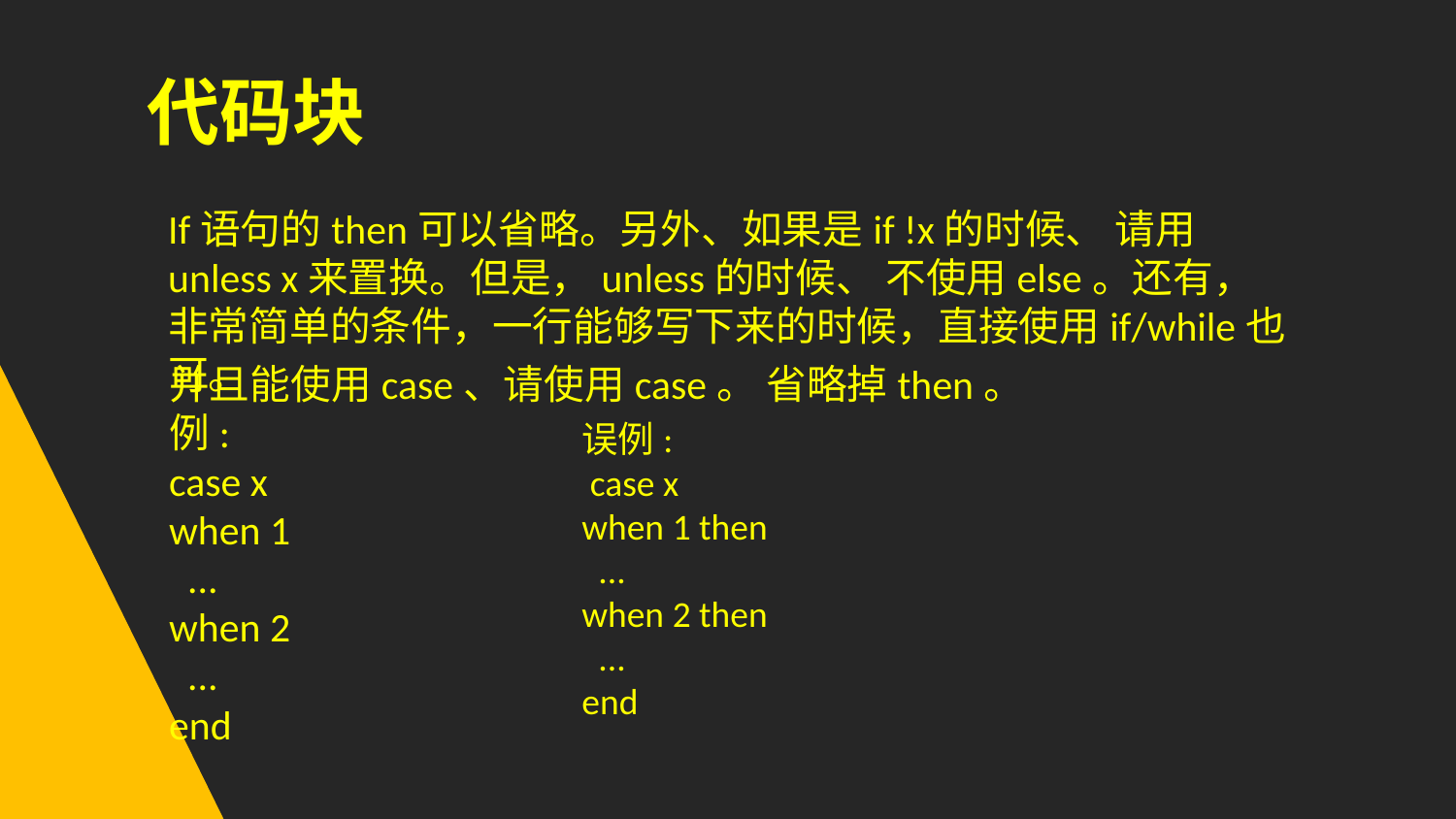

代码块
If语句的then可以省略。另外、如果是if !x的时候、 请用unless x来置换。但是，unless的时候、 不使用else。还有，非常简单的条件，一行能够写下来的时候，直接使用if/while也可。
并且能使用case、请使用case。 省略掉then。
例:
case x
when 1
  ...
when 2
  ...
end

误例:
 case x
when 1 then
  ...
when 2 then
  ...
end